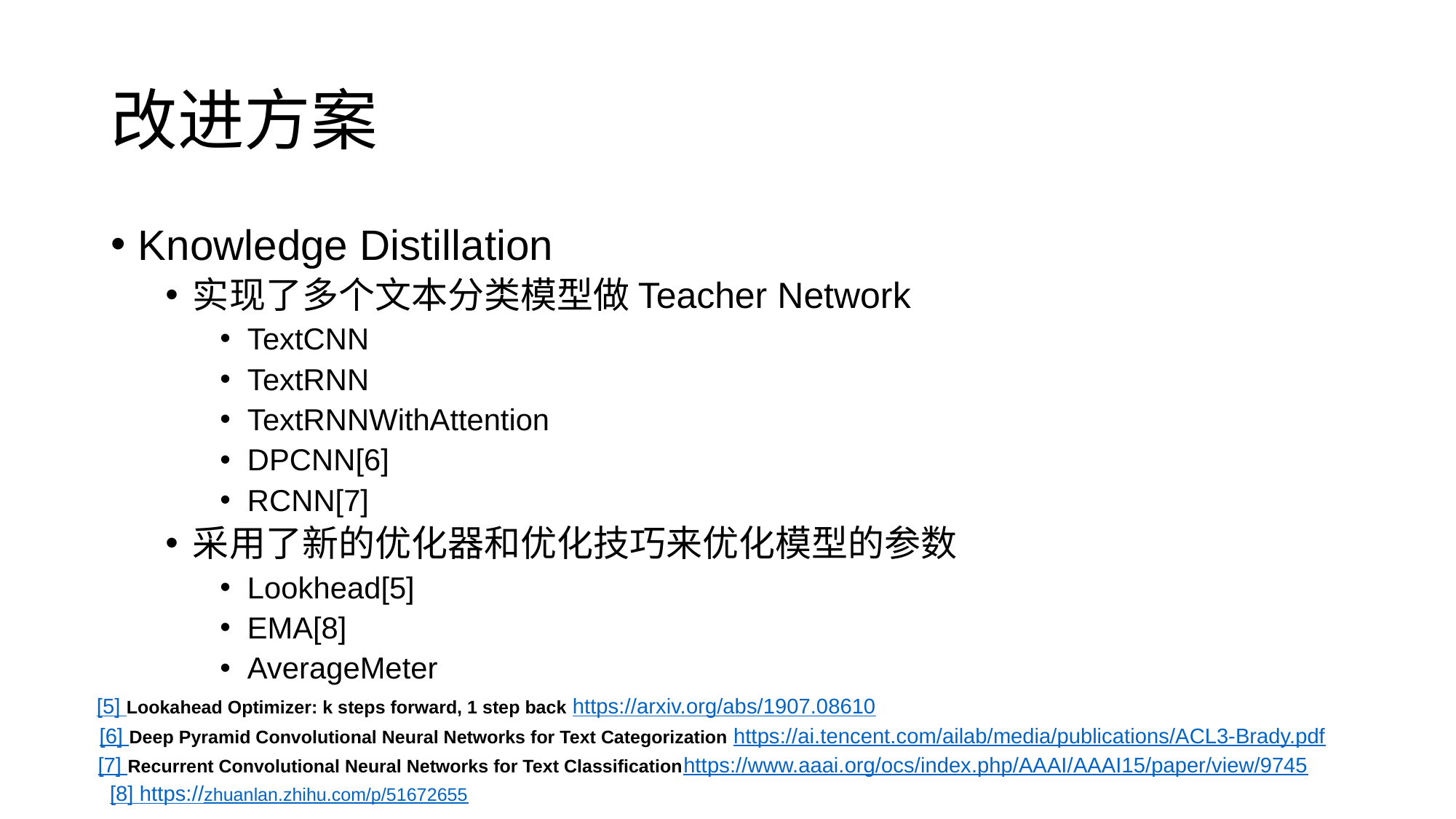

# 改进方案
Knowledge Distillation
实现了多个文本分类模型做Teacher Network
TextCNN
TextRNN
TextRNNWithAttention
DPCNN[6]
RCNN[7]
采用了新的优化器和优化技巧来优化模型的参数
Lookhead[5]
EMA[8]
AverageMeter

[5] Lookahead Optimizer: k steps forward, 1 step back https://arxiv.org/abs/1907.08610
[6] Deep Pyramid Convolutional Neural Networks for Text Categorization https://ai.tencent.com/ailab/media/publications/ACL3-Brady.pdf
[7] Recurrent Convolutional Neural Networks for Text Classificationhttps://www.aaai.org/ocs/index.php/AAAI/AAAI15/paper/view/9745
[8] https://zhuanlan.zhihu.com/p/51672655